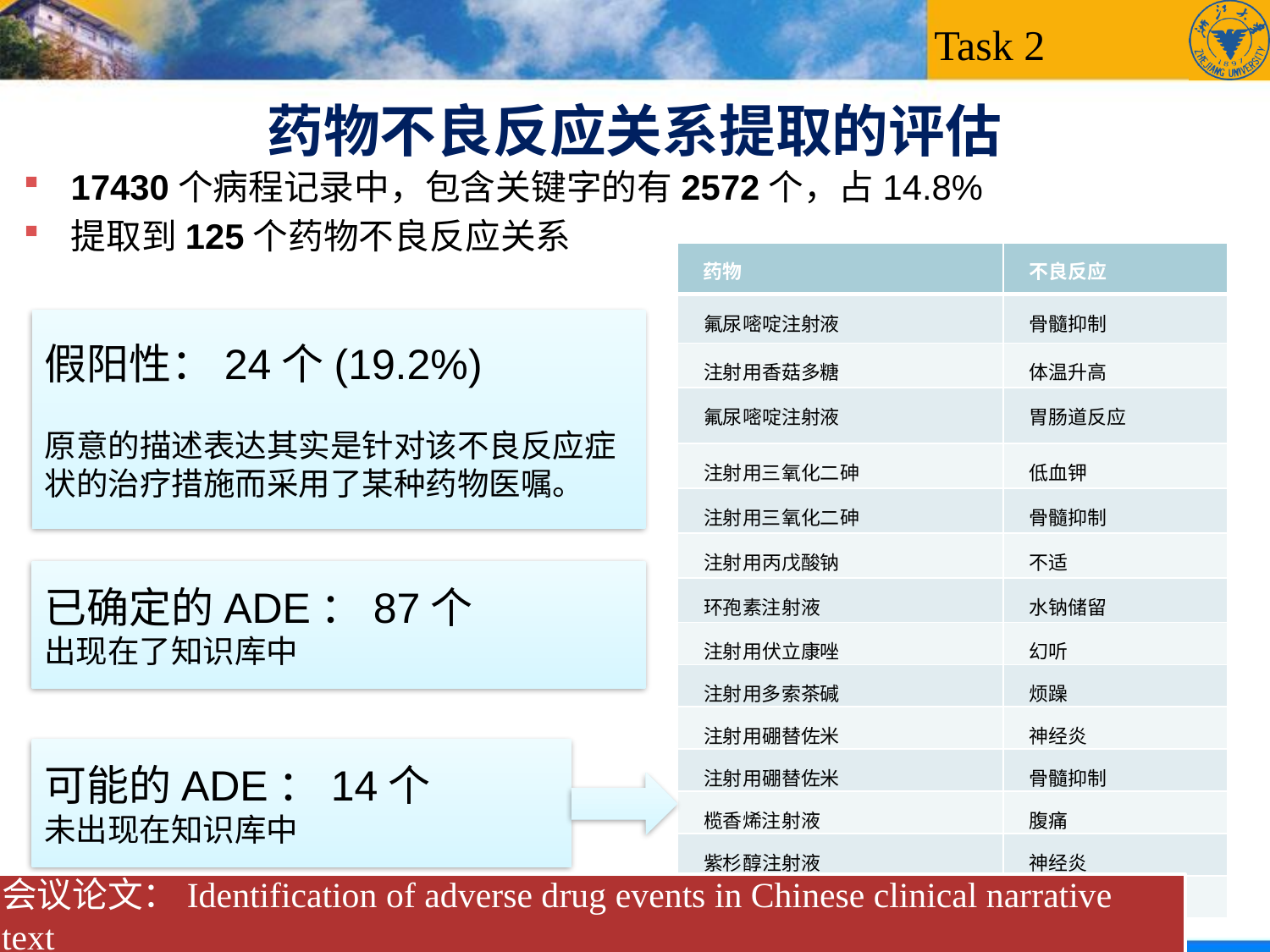

Task 2
# 药物不良反应关系提取的评估
17430个病程记录中，包含关键字的有2572个，占14.8%
提取到125个药物不良反应关系
| 药物 | 不良反应 |
| --- | --- |
| 氟尿嘧啶注射液 | 骨髓抑制 |
| 注射用香菇多糖 | 体温升高 |
| 氟尿嘧啶注射液 | 胃肠道反应 |
| 注射用三氧化二砷 | 低血钾 |
| 注射用三氧化二砷 | 骨髓抑制 |
| 注射用丙戊酸钠 | 不适 |
| 环孢素注射液 | 水钠储留 |
| 注射用伏立康唑 | 幻听 |
| 注射用多索茶碱 | 烦躁 |
| 注射用硼替佐米 | 神经炎 |
| 注射用硼替佐米 | 骨髓抑制 |
| 榄香烯注射液 | 腹痛 |
| 紫杉醇注射液 | 神经炎 |
| 利妥昔单抗注射液 | 肺浸润 |
假阳性：24个(19.2%)

原意的描述表达其实是针对该不良反应症状的治疗措施而采用了某种药物医嘱。
已确定的ADE：87个
出现在了知识库中
可能的ADE：14个
未出现在知识库中

20
会议论文：Identification of adverse drug events in Chinese clinical narrative text